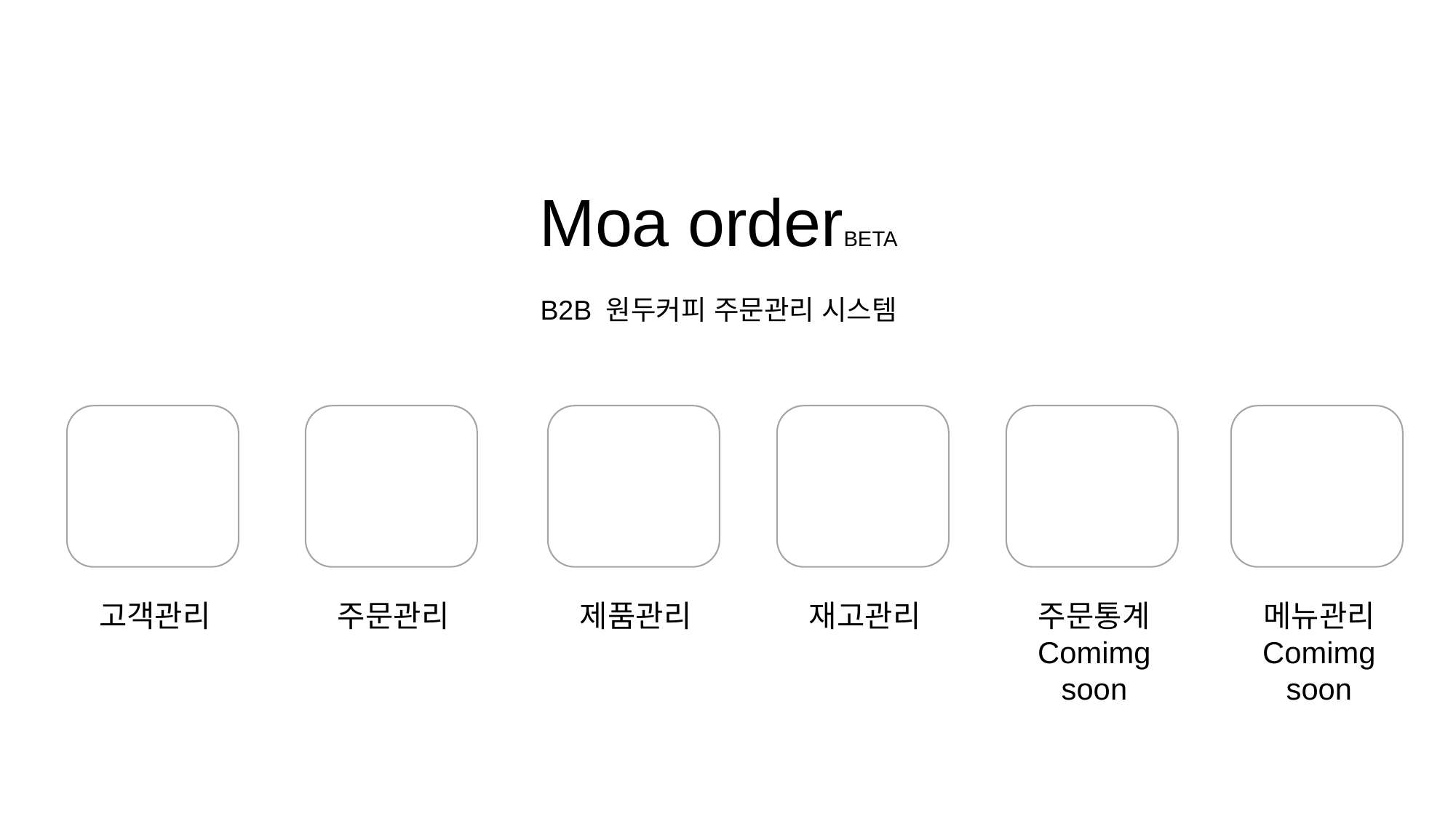

Moa orderBETA

B2B 원두커피 주문관리 시스템

고객관리
주문관리
제품관리
재고관리
주문통계
Comimg soon
메뉴관리
Comimg soon